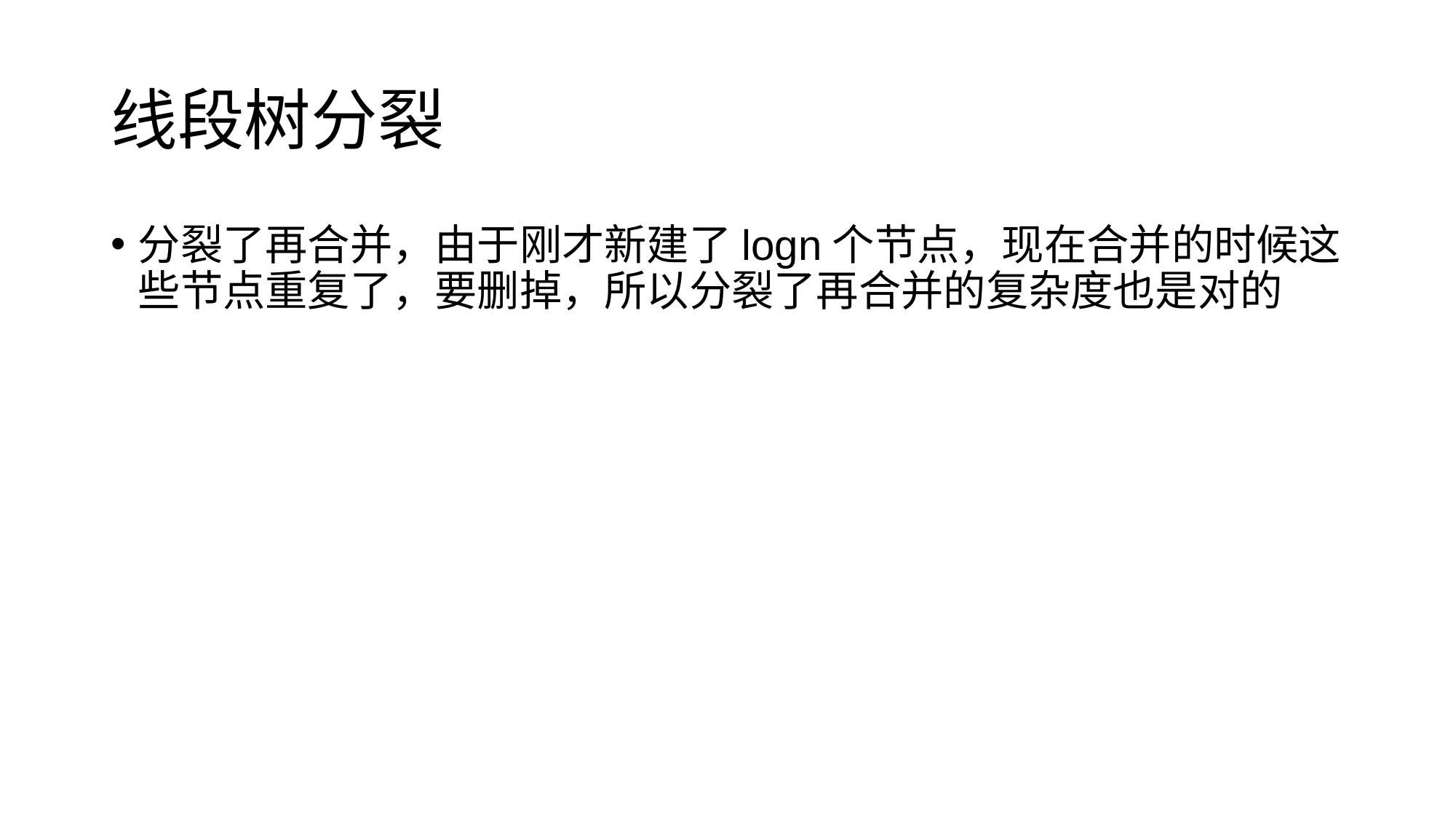

# 线段树分裂
分裂了再合并，由于刚才新建了logn个节点，现在合并的时候这些节点重复了，要删掉，所以分裂了再合并的复杂度也是对的